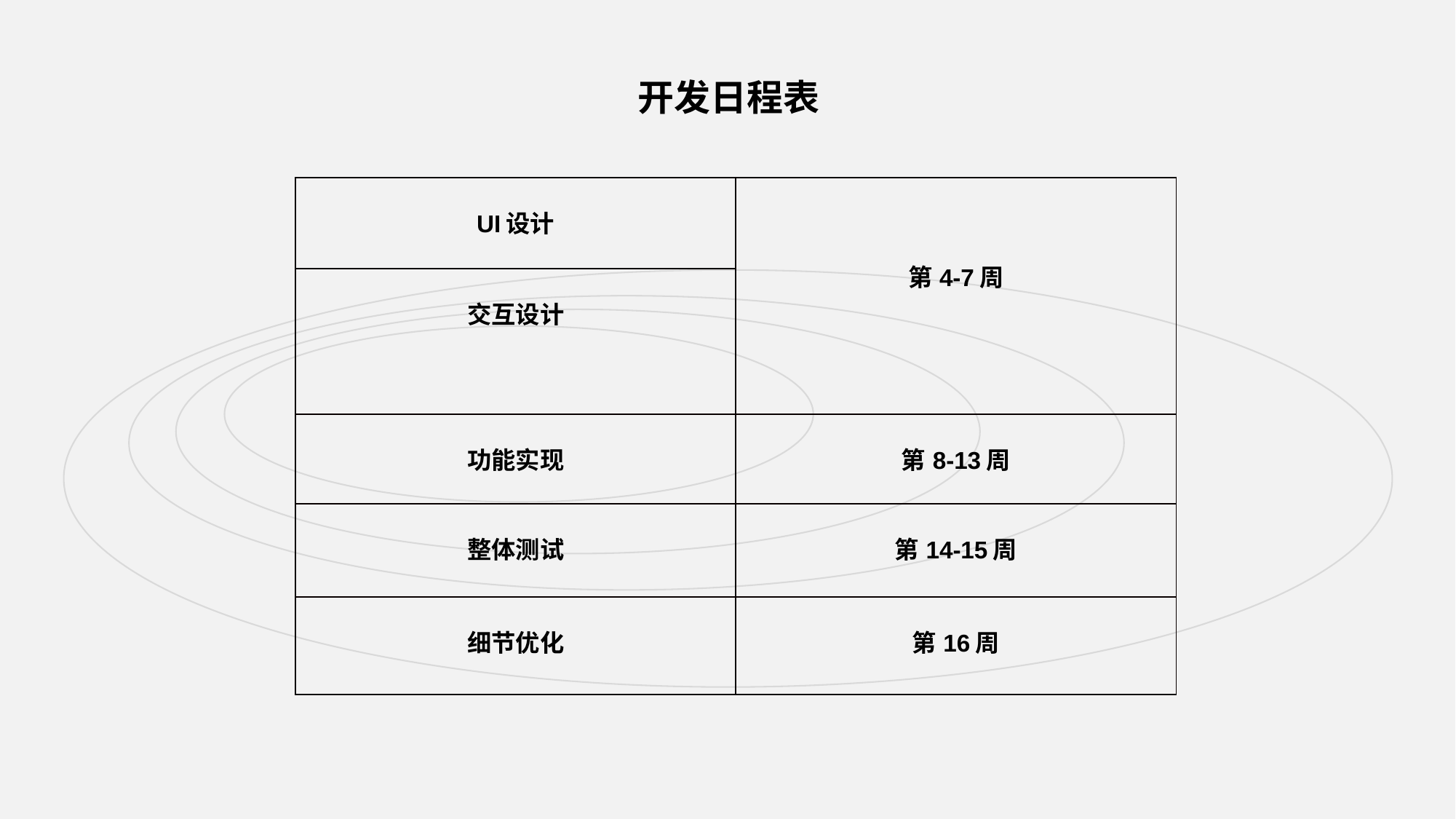

开发日程表
| UI设计 | 第4-7周 |
| --- | --- |
| 交互设计 |  |
| 功能实现 | 第8-13周 |
| 整体测试 | 第14-15周 |
| 细节优化 | 第16周 |